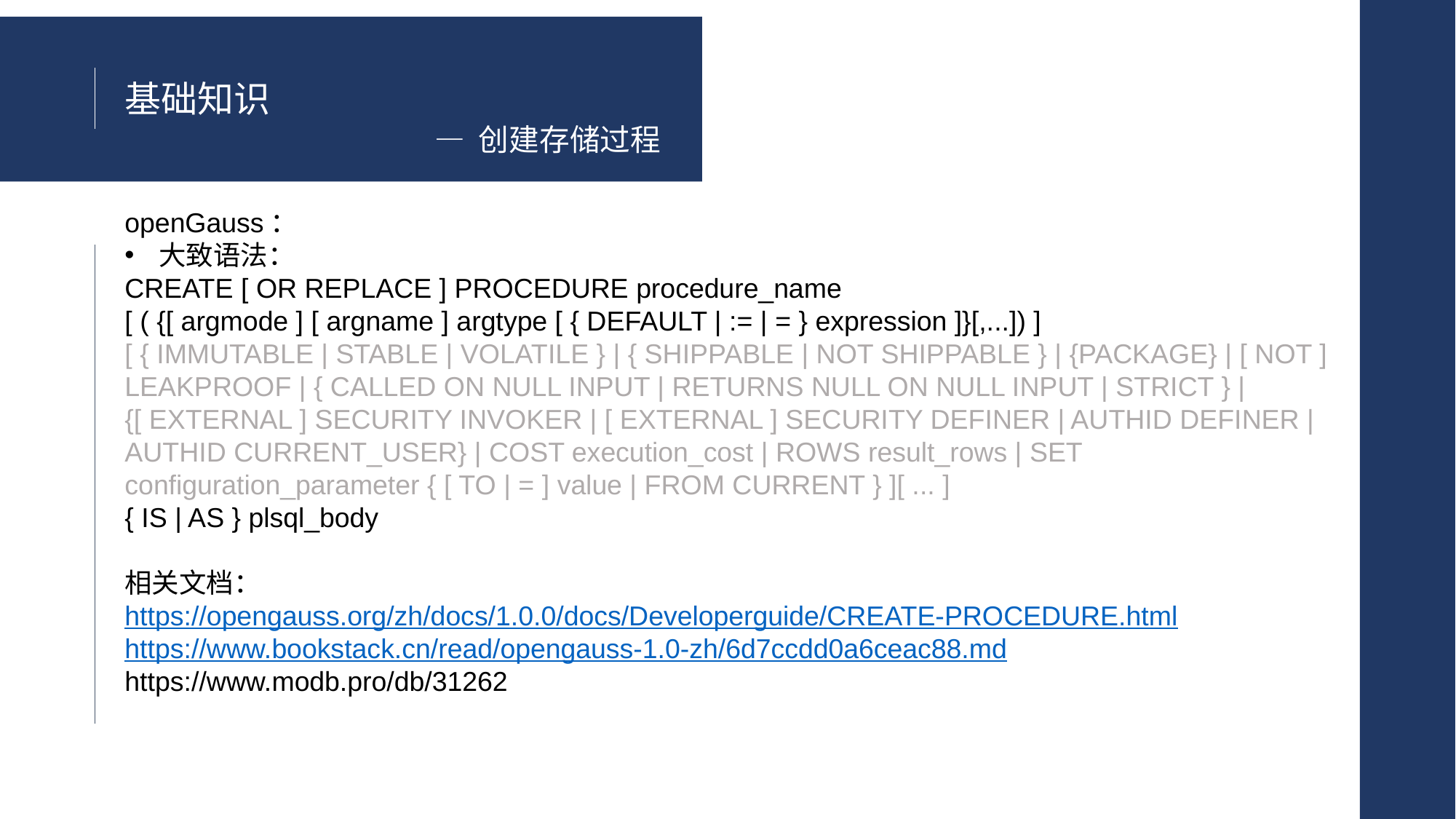

基础知识
— 创建存储过程

openGauss：
大致语法：
CREATE [ OR REPLACE ] PROCEDURE procedure_name
[ ( {[ argmode ] [ argname ] argtype [ { DEFAULT | := | = } expression ]}[,...]) ]
[ { IMMUTABLE | STABLE | VOLATILE } | { SHIPPABLE | NOT SHIPPABLE } | {PACKAGE} | [ NOT ] LEAKPROOF | { CALLED ON NULL INPUT | RETURNS NULL ON NULL INPUT | STRICT } | {[ EXTERNAL ] SECURITY INVOKER | [ EXTERNAL ] SECURITY DEFINER | AUTHID DEFINER | AUTHID CURRENT_USER} | COST execution_cost | ROWS result_rows | SET configuration_parameter { [ TO | = ] value | FROM CURRENT } ][ ... ]
{ IS | AS } plsql_body

相关文档：
https://opengauss.org/zh/docs/1.0.0/docs/Developerguide/CREATE-PROCEDURE.html
https://www.bookstack.cn/read/opengauss-1.0-zh/6d7ccdd0a6ceac88.md
https://www.modb.pro/db/31262